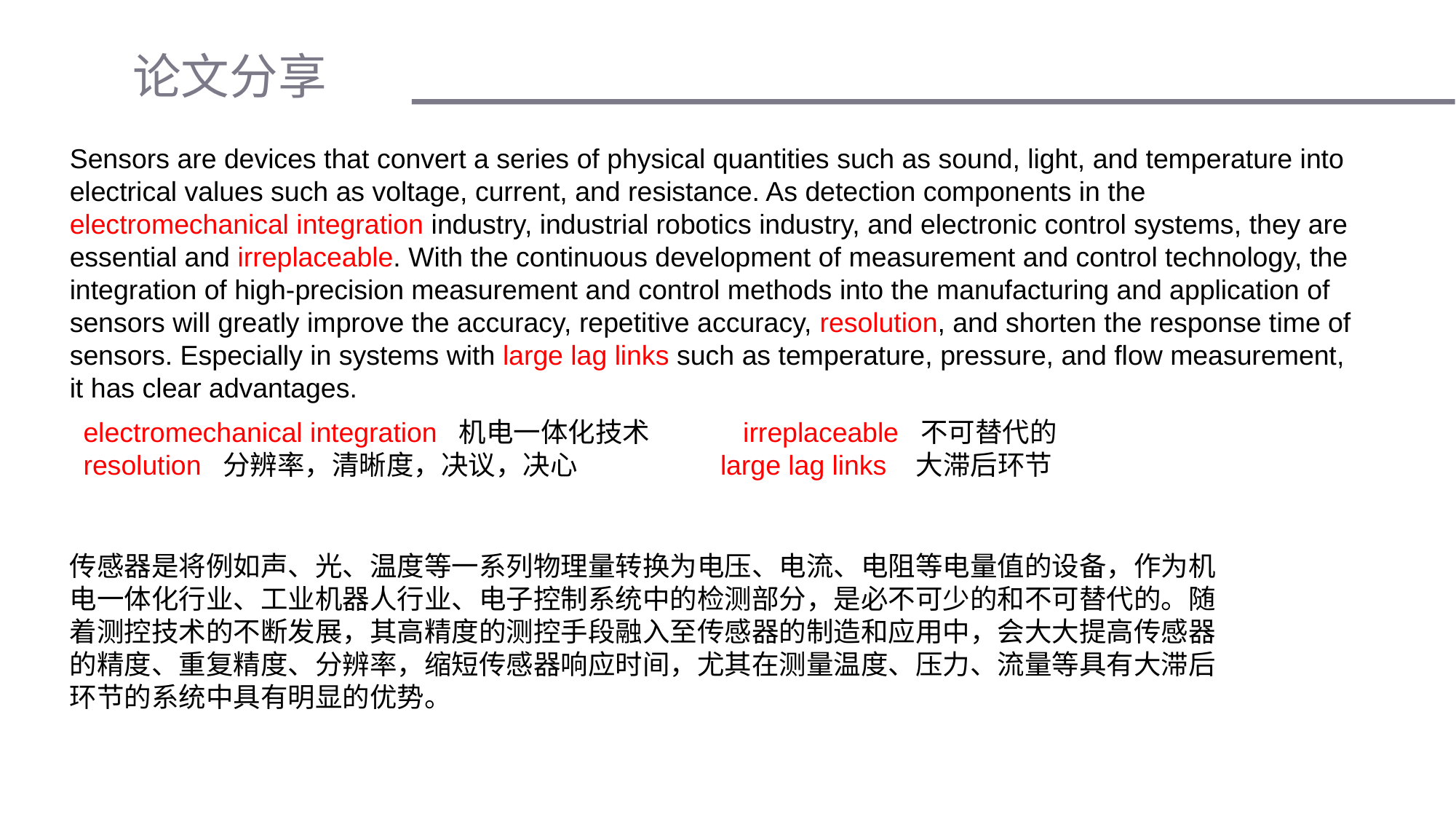

论文分享

Sensors are devices that convert a series of physical quantities such as sound, light, and temperature into electrical values such as voltage, current, and resistance. As detection components in the electromechanical integration industry, industrial robotics industry, and electronic control systems, they are essential and irreplaceable. With the continuous development of measurement and control technology, the integration of high-precision measurement and control methods into the manufacturing and application of sensors will greatly improve the accuracy, repetitive accuracy, resolution, and shorten the response time of sensors. Especially in systems with large lag links such as temperature, pressure, and flow measurement, it has clear advantages.
electromechanical integration  机电一体化技术              irreplaceable  不可替代的
resolution  分辨率，清晰度，决议，决心                      large lag links   大滞后环节
传感器是将例如声、光、温度等一系列物理量转换为电压、电流、电阻等电量值的设备，作为机电一体化行业、工业机器人行业、电子控制系统中的检测部分，是必不可少的和不可替代的。随着测控技术的不断发展，其高精度的测控手段融入至传感器的制造和应用中，会大大提高传感器的精度、重复精度、分辨率，缩短传感器响应时间，尤其在测量温度、压力、流量等具有大滞后环节的系统中具有明显的优势。